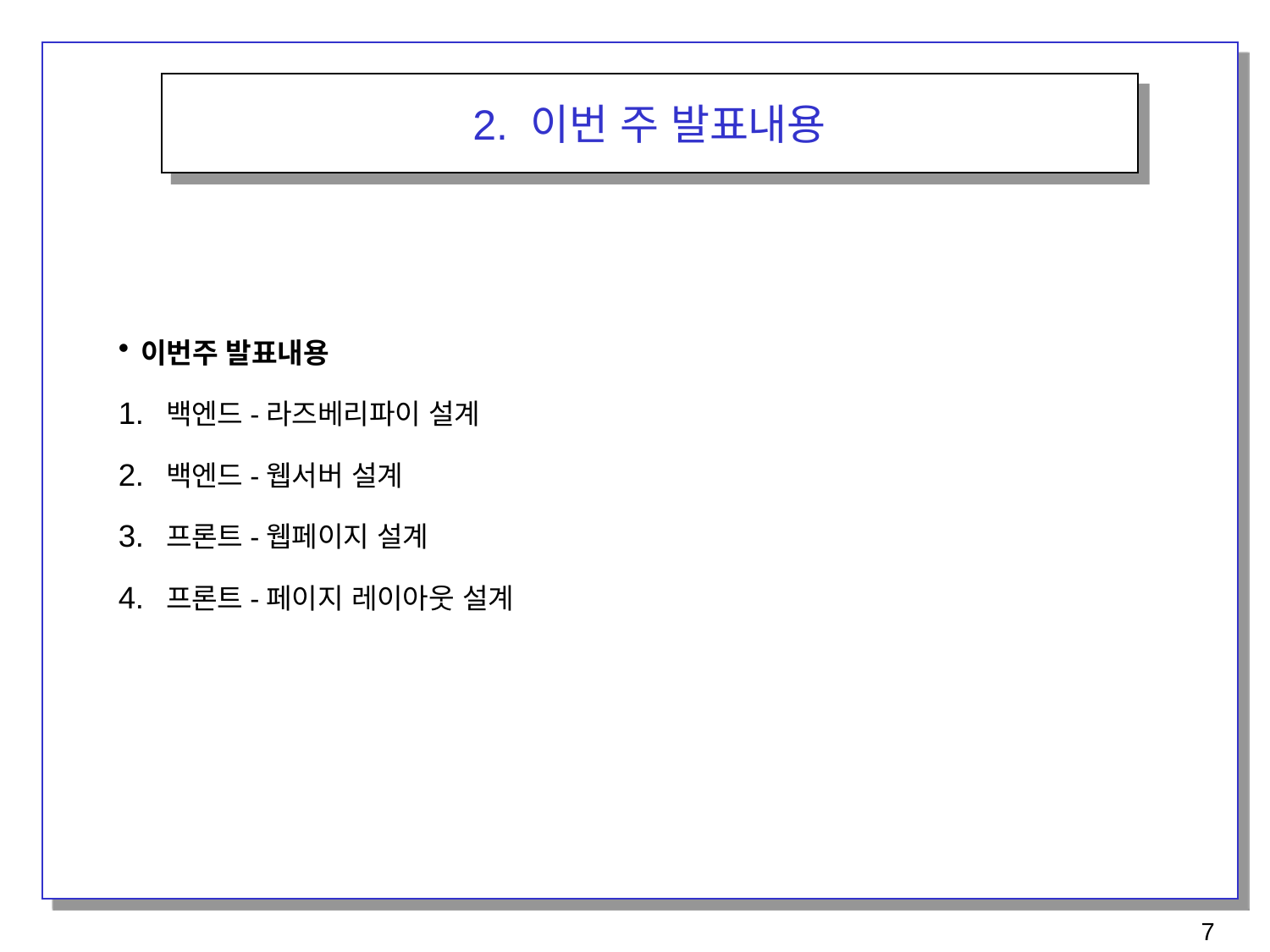

2. 이번 주 발표내용
이번주 발표내용
백엔드-라즈베리파이 설계
백엔드-웹서버 설계
프론트-웹페이지 설계
프론트-페이지 레이아웃 설계

7